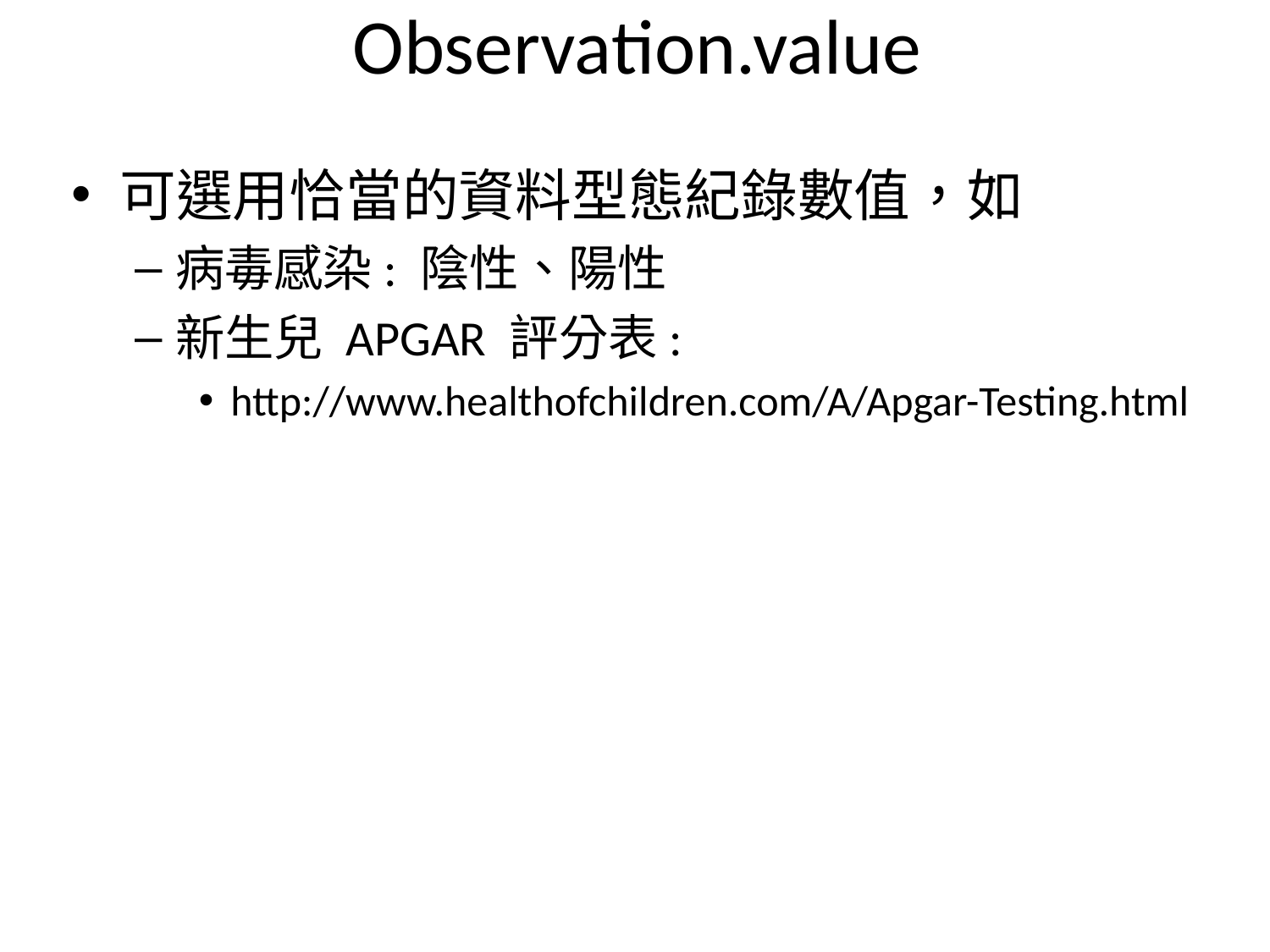

# Observation.value
可選用恰當的資料型態紀錄數值，如
病毒感染: 陰性、陽性
新生兒 APGAR 評分表:
http://www.healthofchildren.com/A/Apgar-Testing.html